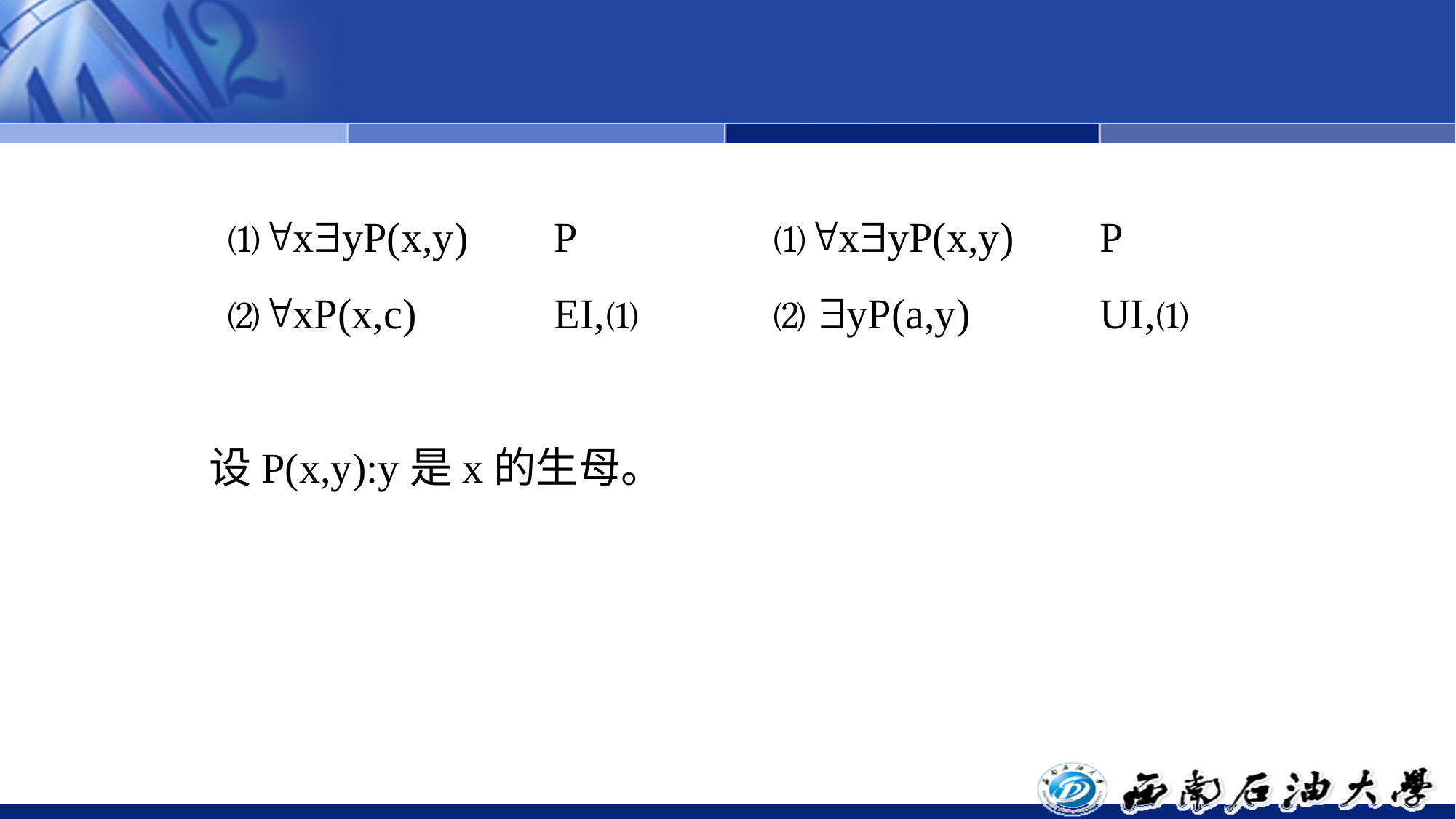

#
⑴∀x∃yP(x,y) 	P
⑵∀xP(x,c)   	EI,⑴
⑴∀x∃yP(x,y) 	P
⑵ ∃yP(a,y)   	UI,⑴
设P(x,y):y是x的生母。